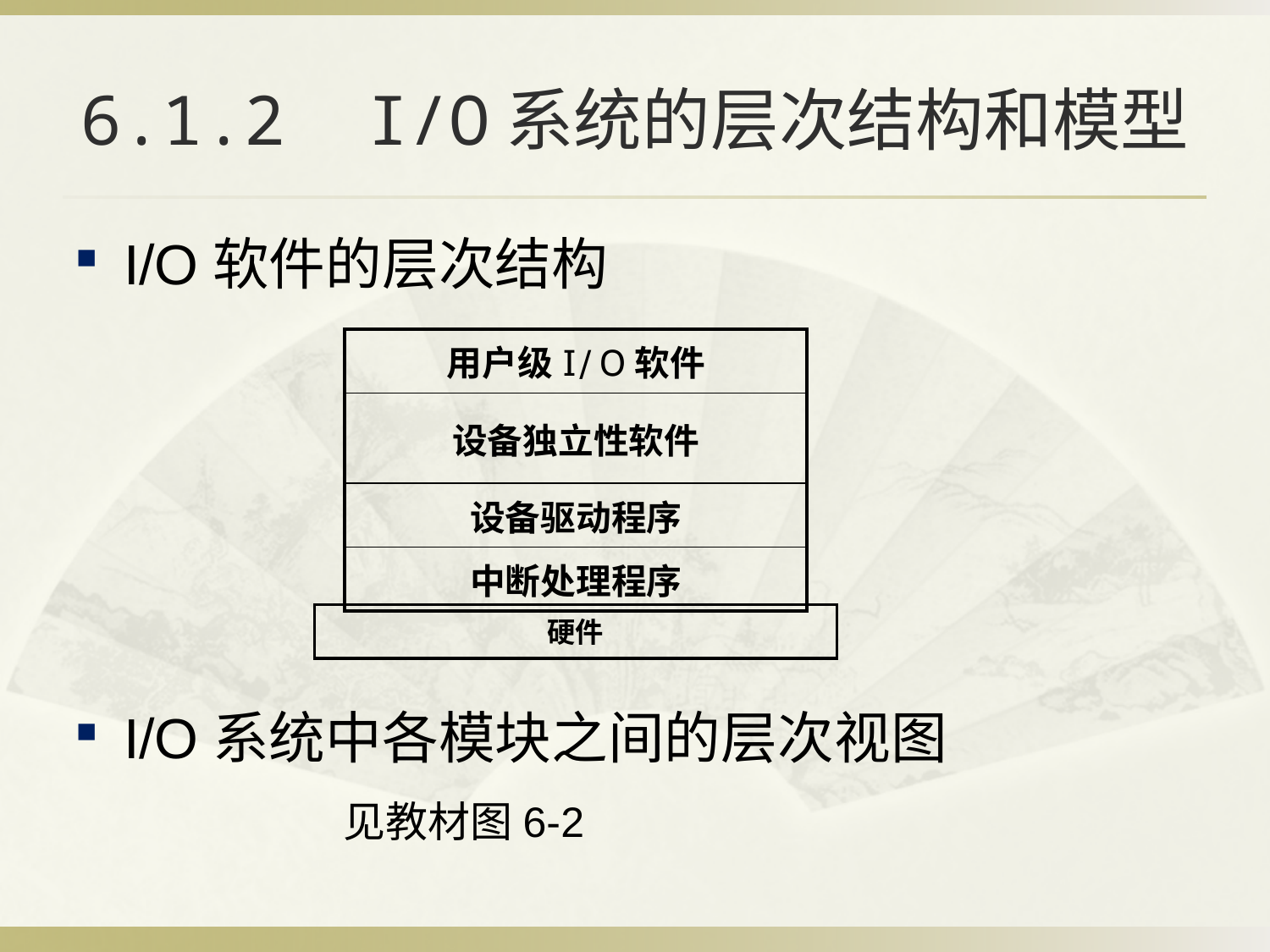

# 6.1.2  I/O系统的层次结构和模型
I/O软件的层次结构

I/O系统中各模块之间的层次视图
                    见教材图6-2
| 用户级I/O软件 |
| --- |
| 设备独立性软件 |
| 设备驱动程序 |
| 中断处理程序 |
硬件
9